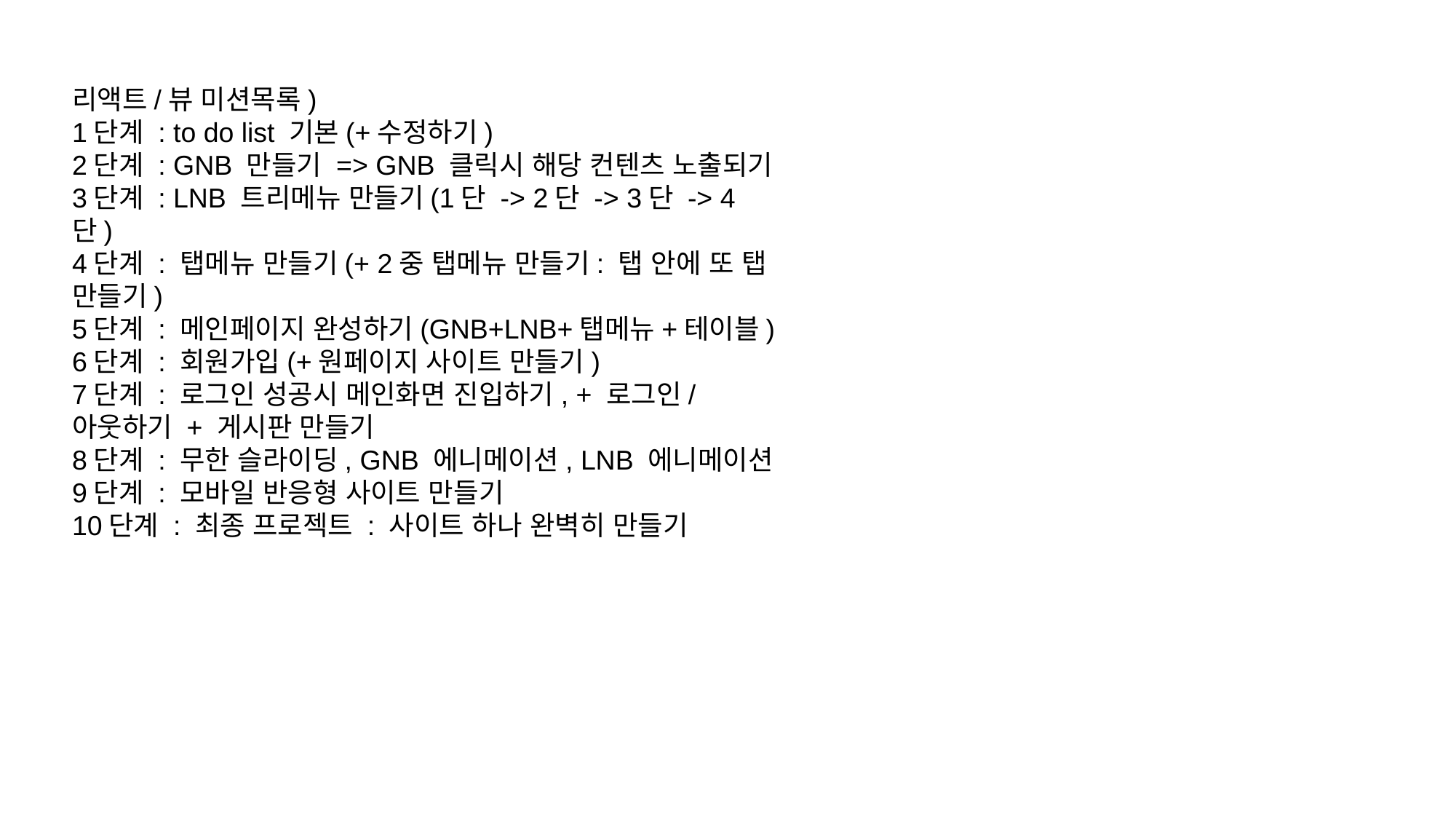

리액트/뷰 미션목록)
1단계 : to do list 기본(+수정하기)
2단계 : GNB 만들기 => GNB 클릭시 해당 컨텐츠 노출되기
3단계 : LNB 트리메뉴 만들기(1단 -> 2단 -> 3단 -> 4단)
4단계 : 탭메뉴 만들기(+ 2중 탭메뉴 만들기: 탭 안에 또 탭 만들기)
5단계 : 메인페이지 완성하기(GNB+LNB+탭메뉴+테이블)
6단계 : 회원가입(+원페이지 사이트 만들기)
7단계 : 로그인 성공시 메인화면 진입하기, + 로그인/아웃하기 + 게시판 만들기
8단계 : 무한 슬라이딩, GNB 에니메이션, LNB 에니메이션
9단계 : 모바일 반응형 사이트 만들기
10단계 : 최종 프로젝트 : 사이트 하나 완벽히 만들기